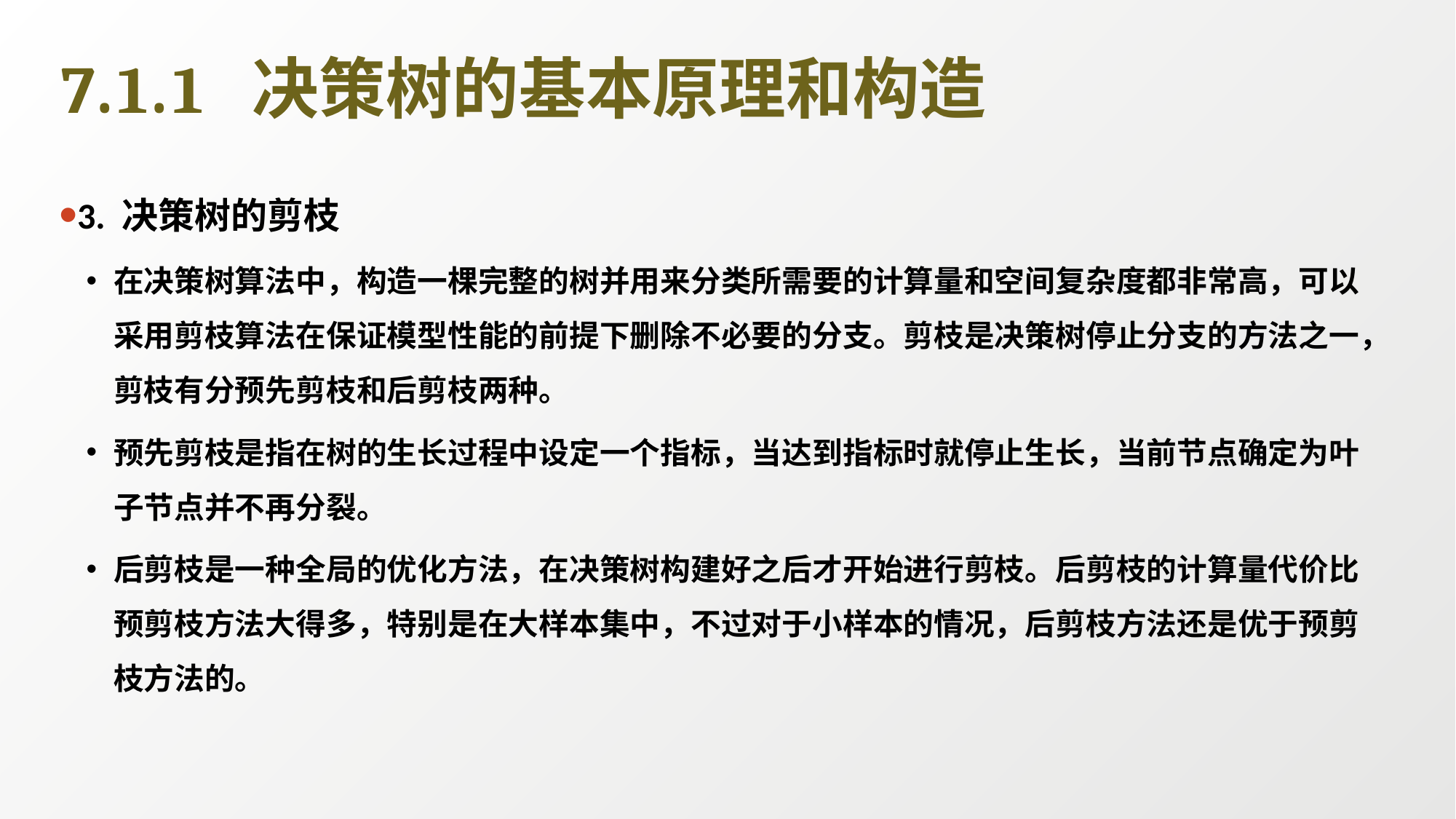

# 7.1.1  决策树的基本原理和构造
3. 决策树的剪枝
在决策树算法中，构造一棵完整的树并用来分类所需要的计算量和空间复杂度都非常高，可以采用剪枝算法在保证模型性能的前提下删除不必要的分支。剪枝是决策树停止分支的方法之一，剪枝有分预先剪枝和后剪枝两种。
预先剪枝是指在树的生长过程中设定一个指标，当达到指标时就停止生长，当前节点确定为叶子节点并不再分裂。
后剪枝是一种全局的优化方法，在决策树构建好之后才开始进行剪枝。后剪枝的计算量代价比预剪枝方法大得多，特别是在大样本集中，不过对于小样本的情况，后剪枝方法还是优于预剪枝方法的。